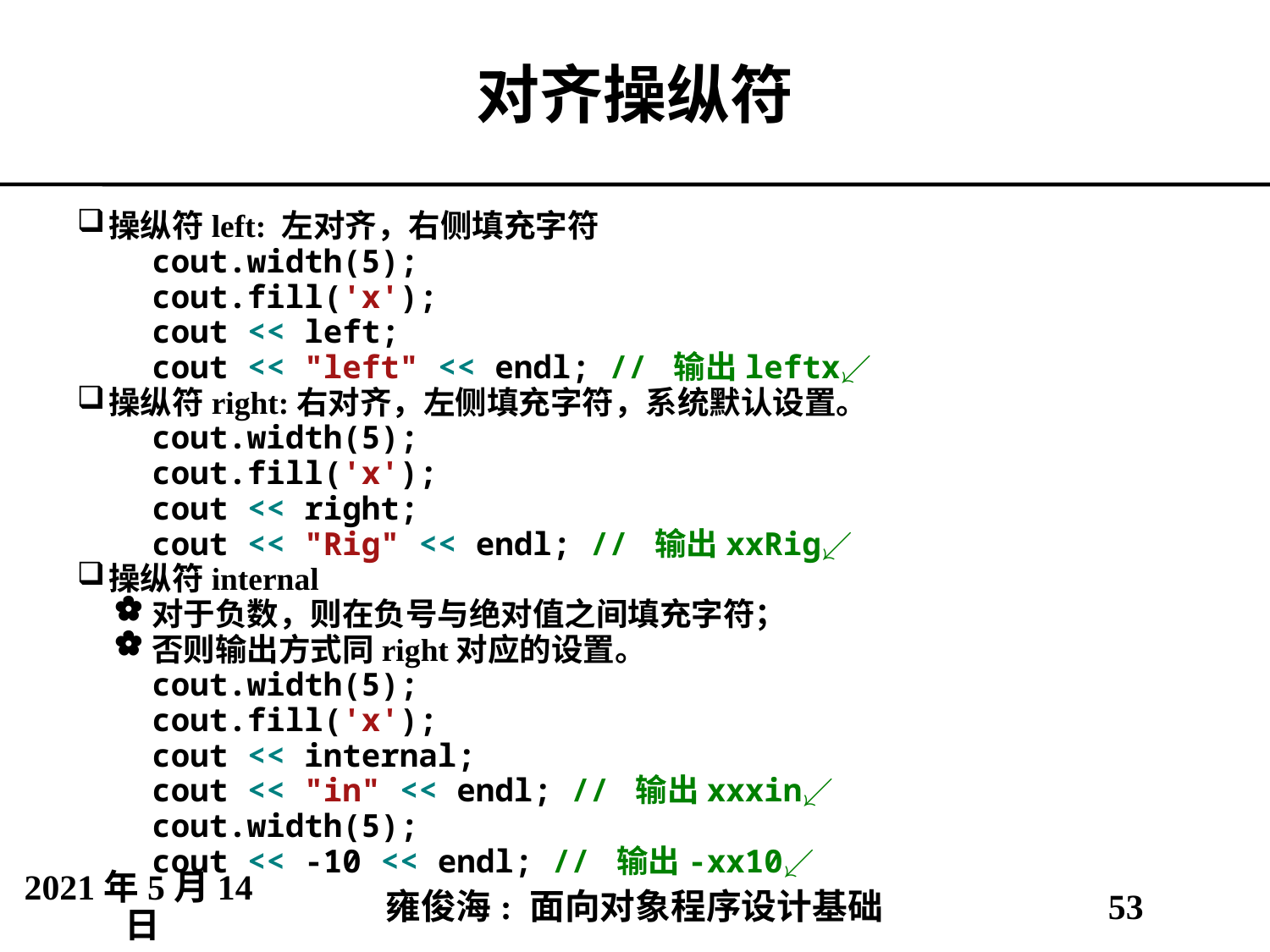

# 对齐操纵符

操纵符left: 左对齐，右侧填充字符
cout.width(5);
cout.fill('x');
cout << left;
cout << "left" << endl; // 输出leftx↙
操纵符right:右对齐，左侧填充字符，系统默认设置。
cout.width(5);
cout.fill('x');
cout << right;
cout << "Rig" << endl; // 输出xxRig↙
操纵符internal
对于负数，则在负号与绝对值之间填充字符；
否则输出方式同right对应的设置。
cout.width(5);
cout.fill('x');
cout << internal;
cout << "in" << endl; // 输出xxxin↙
cout.width(5);
cout << -10 << endl; // 输出-xx10↙
2021年5月14日
雍俊海: 面向对象程序设计基础
53